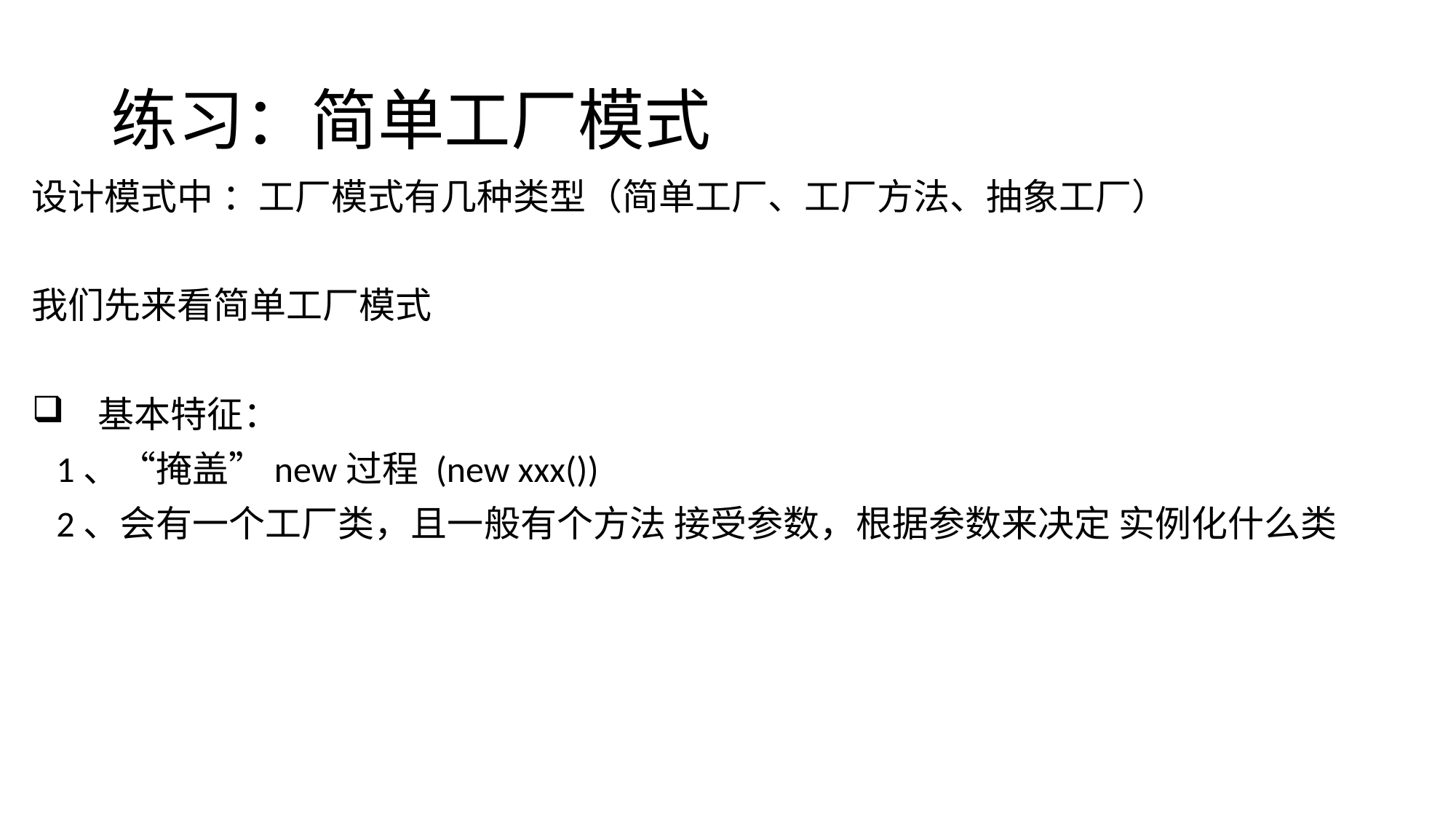

# 练习：简单工厂模式
设计模式中 ：工厂模式有几种类型（简单工厂、工厂方法、抽象工厂）

我们先来看简单工厂模式

   基本特征：
   1、“掩盖”new过程 (new xxx())
   2、会有一个工厂类，且一般有个方法 接受参数，根据参数来决定 实例化什么类